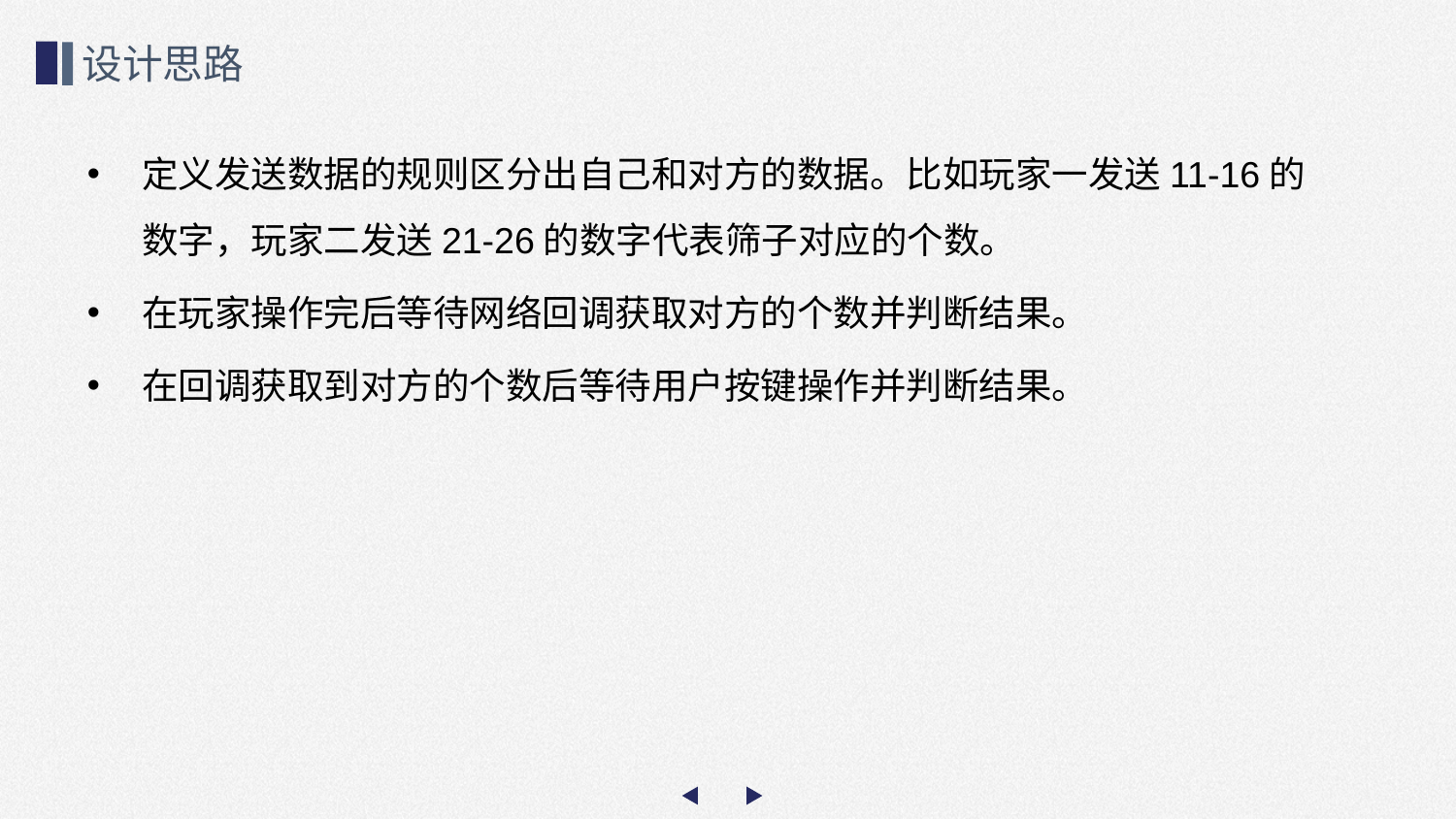

设计思路

定义发送数据的规则区分出自己和对方的数据。比如玩家一发送11-16的数字，玩家二发送21-26的数字代表筛子对应的个数。
在玩家操作完后等待网络回调获取对方的个数并判断结果。
在回调获取到对方的个数后等待用户按键操作并判断结果。

4